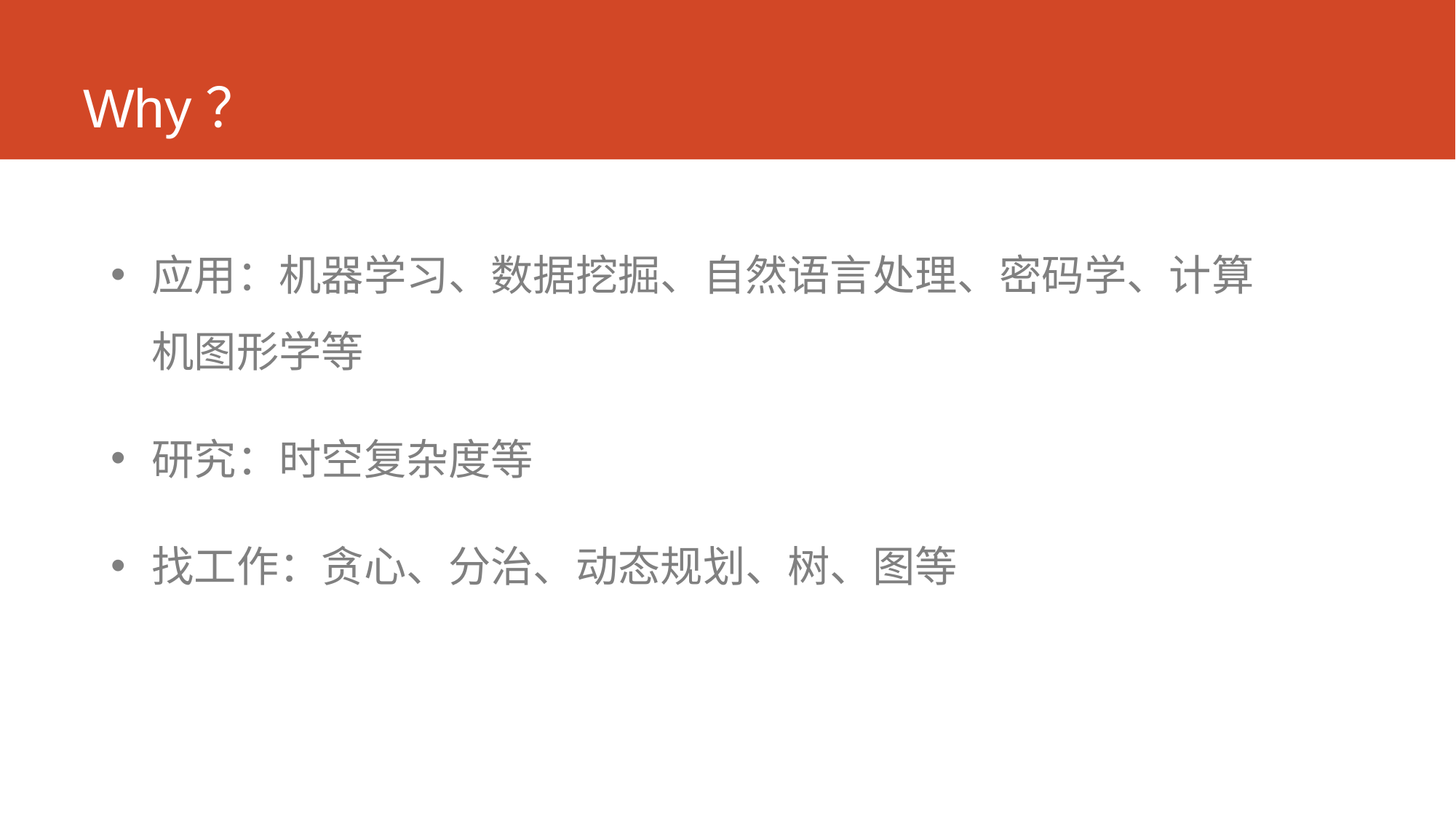

# Why？
应用：机器学习、数据挖掘、自然语言处理、密码学、计算机图形学等
研究：时空复杂度等
找工作：贪心、分治、动态规划、树、图等